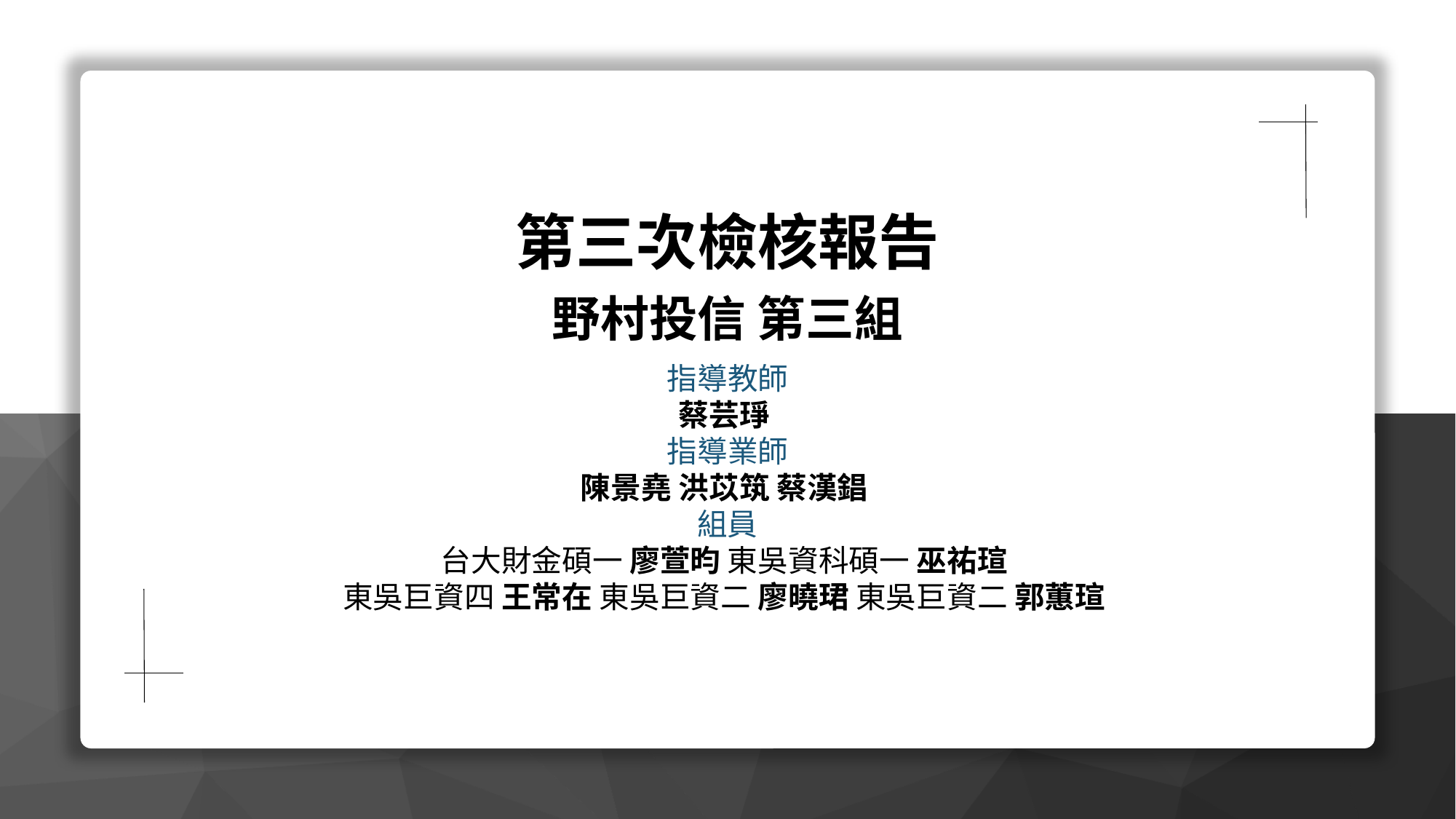

第三次檢核報告
野村投信 第三組
指導教師
蔡芸琤
指導業師
陳景堯 洪苡筑 蔡漢錩
組員
台大財金碩一 廖萱昀 東吳資科碩一 巫祐瑄
東吳巨資四 王常在 東吳巨資二 廖曉珺 東吳巨資二 郭蕙瑄